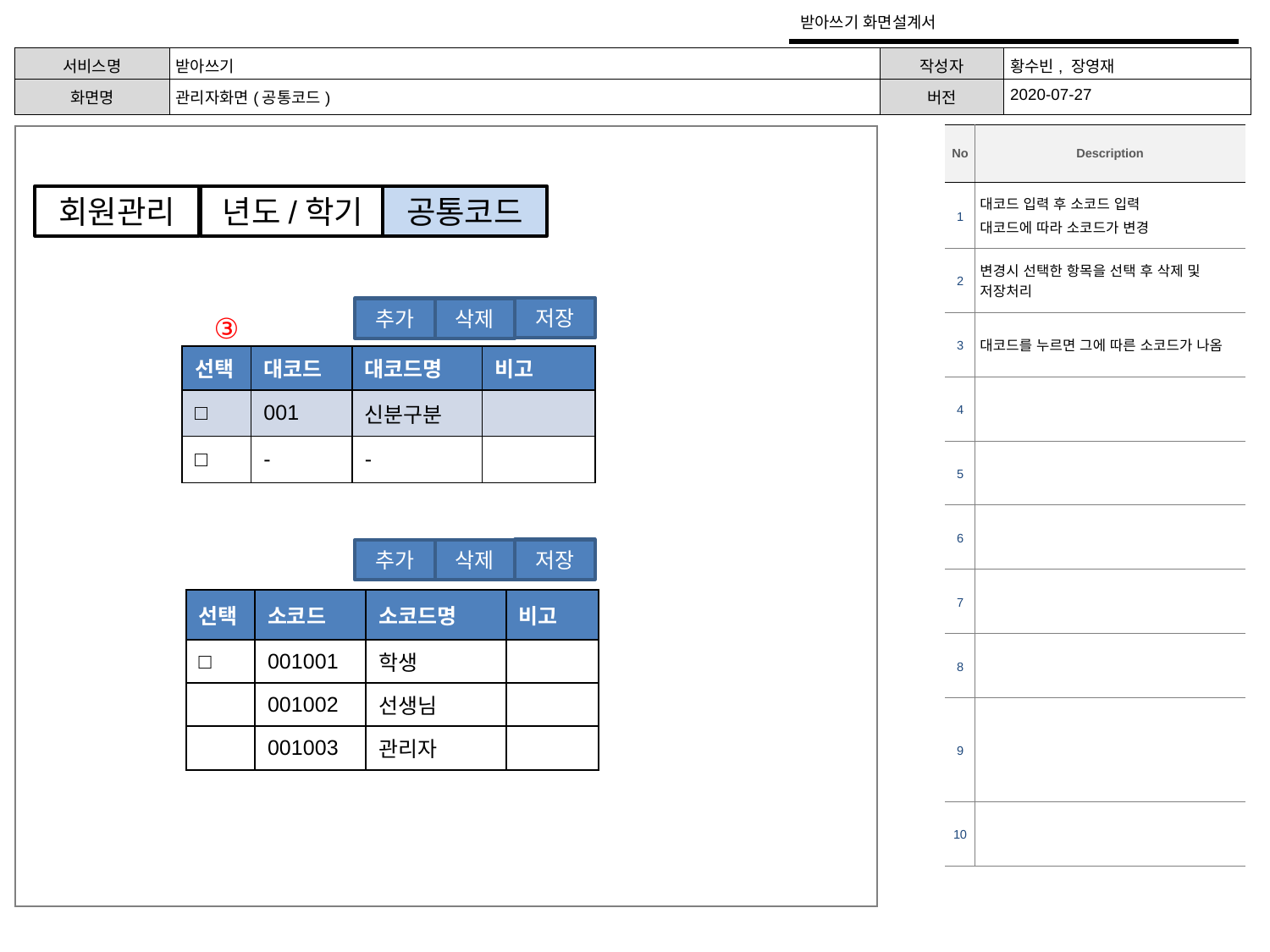

받아쓰기 화면설계서
| 서비스명 | 받아쓰기 | 작성자 | 황수빈, 장영재 |
| --- | --- | --- | --- |
| 화면명 | 관리자화면(공통코드) | 버전 | 2020-07-27 |
| No | Description |
| --- | --- |
| 1 | 대코드 입력 후 소코드 입력 대코드에 따라 소코드가 변경 |
| 2 | 변경시 선택한 항목을 선택 후 삭제 및 저장처리 |
| 3 | 대코드를 누르면 그에 따른 소코드가 나옴 |
| 4 |  |
| 5 |  |
| 6 |  |
| 7 |  |
| 8 |  |
| 9 |  |
| 10 |  |

회원관리
년도/학기
공통코드
저장
추가
삭제
③
| 선택 | 대코드 | 대코드명 | 비고 |
| --- | --- | --- | --- |
| □ | 001 | 신분구분 |  |
| □ | - | - |  |
저장
추가
삭제
| 선택 | 소코드 | 소코드명 | 비고 |
| --- | --- | --- | --- |
| □ | 001001 | 학생 |  |
|  | 001002 | 선생님 |  |
|  | 001003 | 관리자 |  |